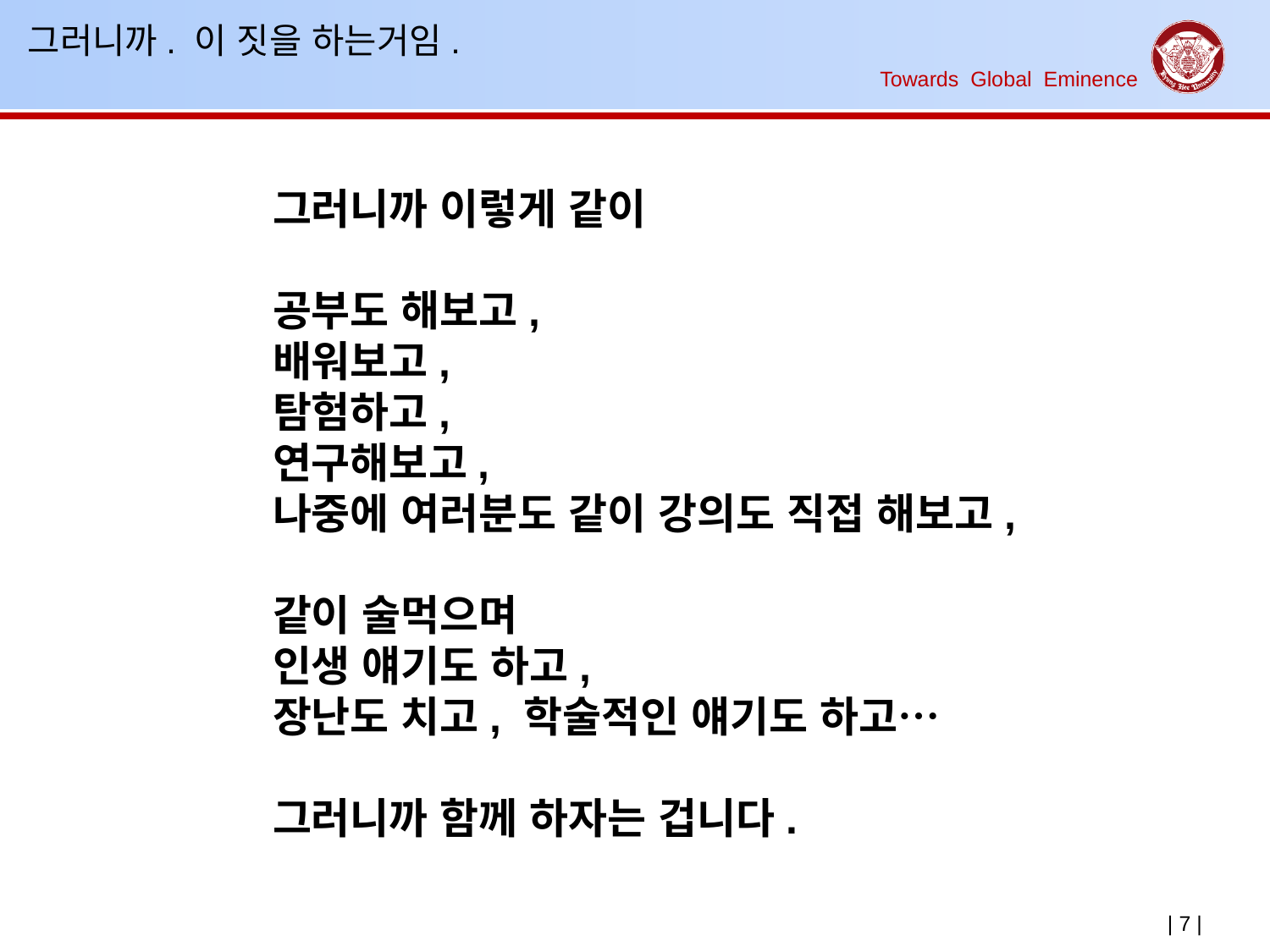

# 그러니까. 이 짓을 하는거임.
그러니까 이렇게 같이

공부도 해보고,
배워보고,
탐험하고,
연구해보고,
나중에 여러분도 같이 강의도 직접 해보고,

같이 술먹으며
인생 얘기도 하고,
장난도 치고, 학술적인 얘기도 하고…

그러니까 함께 하자는 겁니다.